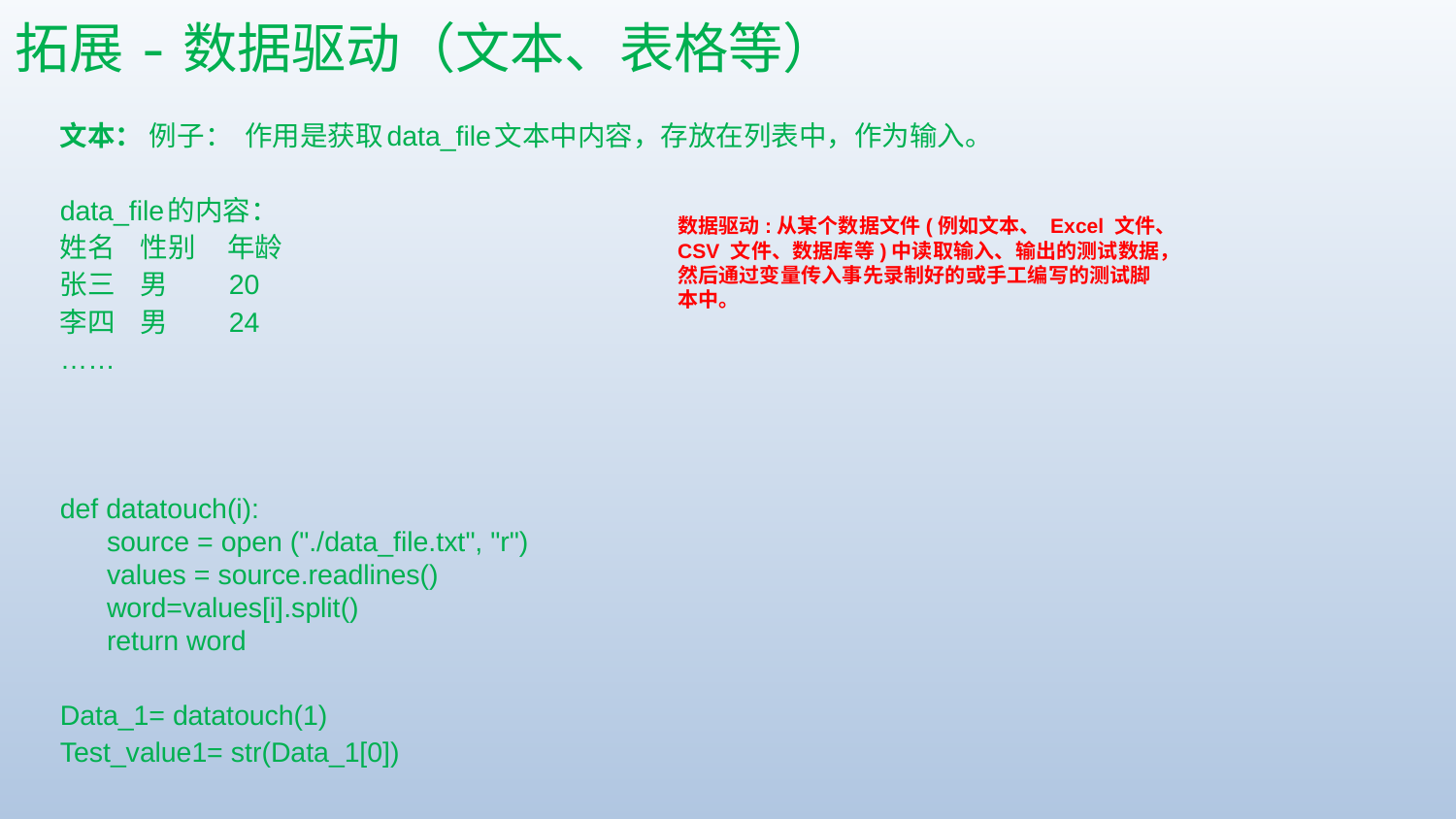

# 拓展-数据驱动（文本、表格等）
文本： 例子：  作用是获取data_file文本中内容，存放在列表中，作为输入。

data_file的内容：
姓名    性别     年龄
张三    男         20
李四    男         24
……

def datatouch(i):
	source = open ("./data_file.txt", "r")
	values = source.readlines()
	word=values[i].split()
return word

Data_1= datatouch(1)
Test_value1= str(Data_1[0])

数据驱动:从某个数据文件(例如文本、 Excel 文件、CSV 文件、数据库等)中读取输入、输出的测试数据，然后通过变量传入事先录制好的或手工编写的测试脚本中。